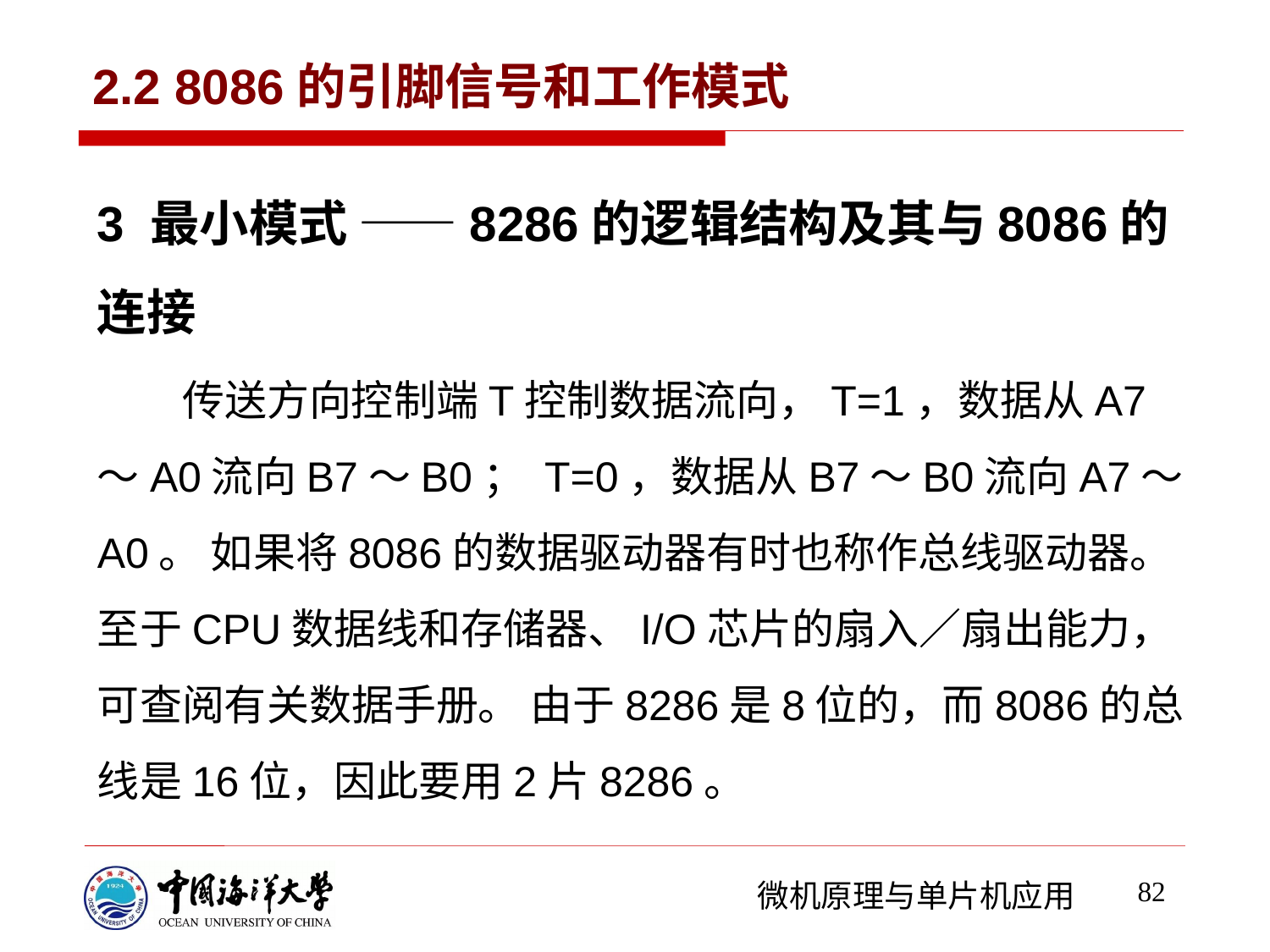

# 2.2 8086的引脚信号和工作模式
3 最小模式 ——8286的逻辑结构及其与8086的连接
　　传送方向控制端T控制数据流向，T=1，数据从A7～A0流向B7～B0； T=0，数据从B7～B0流向A7～A0。 如果将8086的数据驱动器有时也称作总线驱动器。至于CPU数据线和存储器、I/O芯片的扇入／扇出能力， 可查阅有关数据手册。 由于8286是8位的，而8086的总线是16位，因此要用2片8286。

82